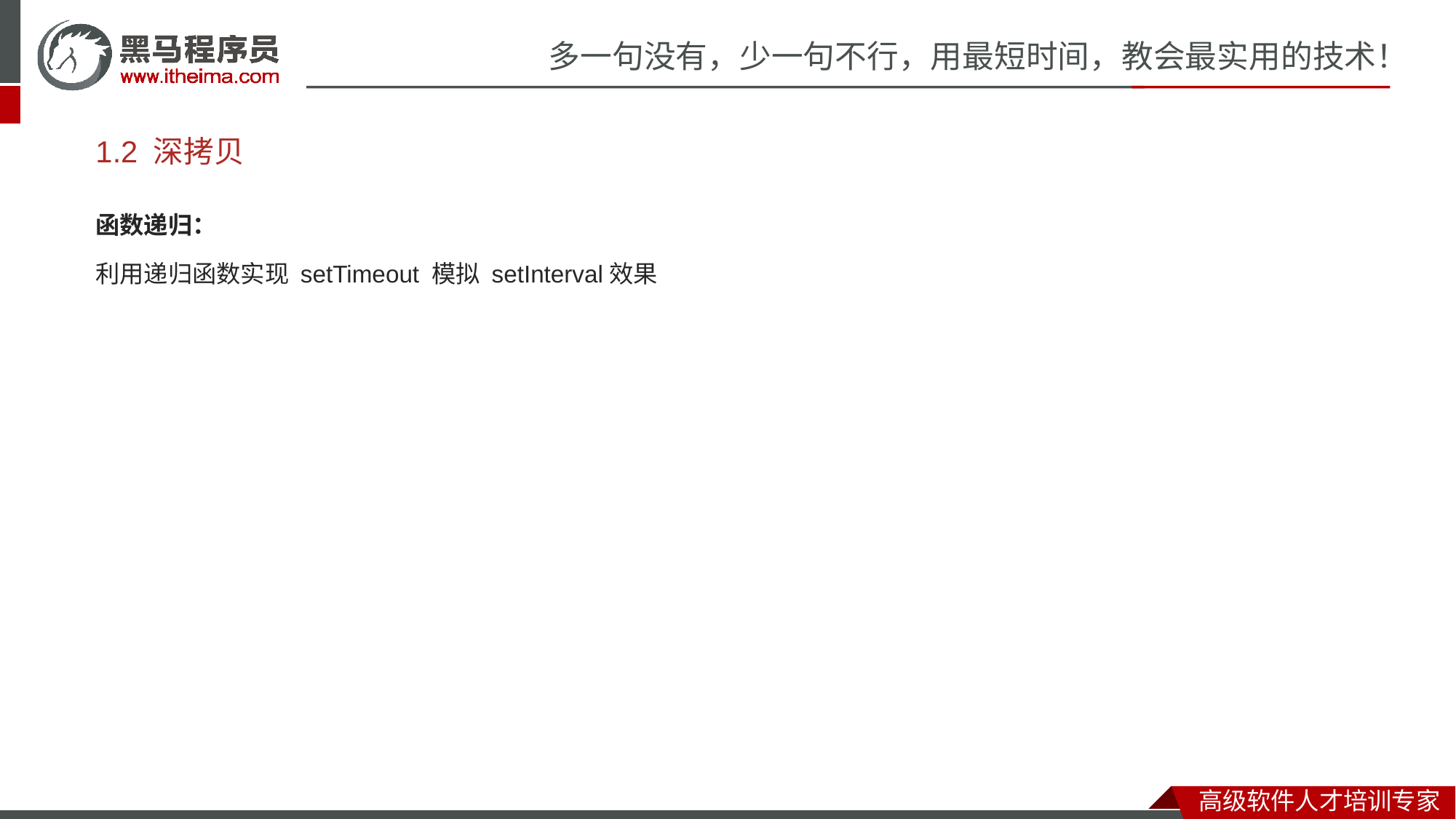

# 1.2 深拷贝
函数递归：
利用递归函数实现 setTimeout 模拟 setInterval效果